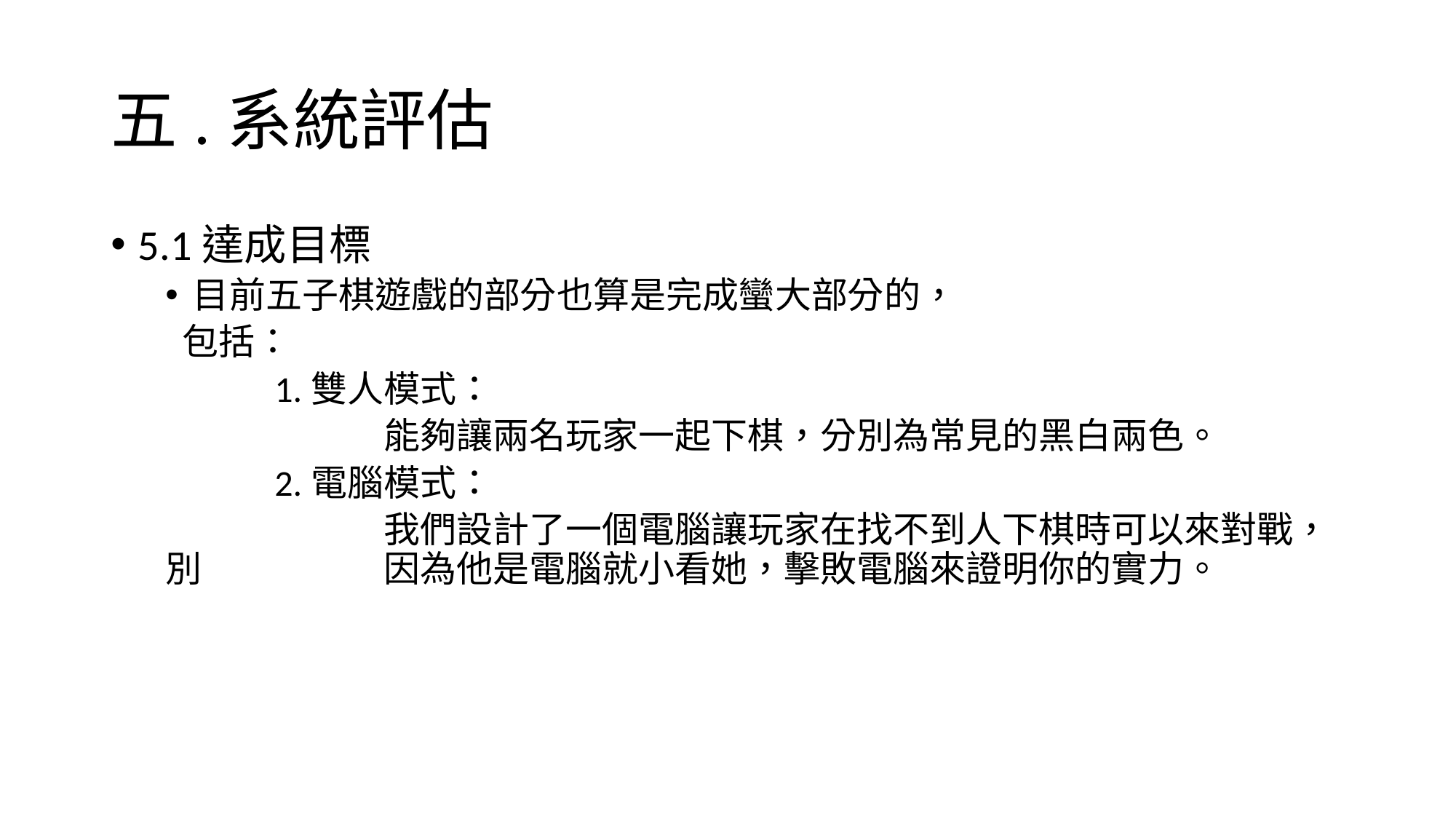

# 五.系統評估
5.1達成目標
目前五子棋遊戲的部分也算是完成蠻大部分的，
 包括：
	1.雙人模式：
		能夠讓兩名玩家一起下棋，分別為常見的黑白兩色。
  	2.電腦模式：
		我們設計了一個電腦讓玩家在找不到人下棋時可以來對戰，別		因為他是電腦就小看她，擊敗電腦來證明你的實力。